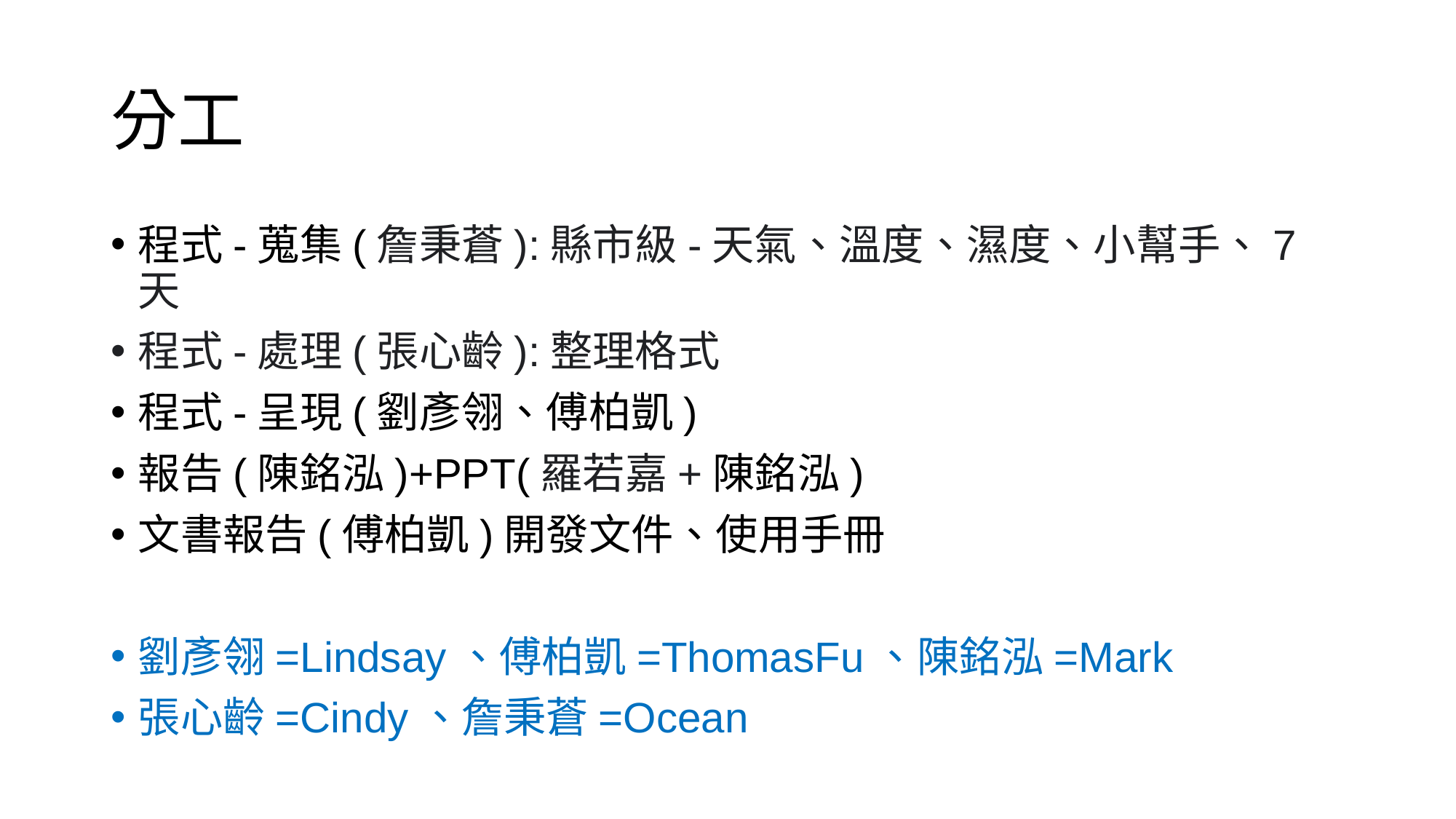

# 分工
程式-蒐集(詹秉蒼):縣市級-天氣、溫度、濕度、小幫手、7天
程式-處理(張心齡):整理格式
程式-呈現(劉彥翎、傅柏凱)
報告(陳銘泓)+PPT(羅若嘉+陳銘泓)
文書報告(傅柏凱)開發文件、使用手冊

劉彥翎=Lindsay、傅柏凱=ThomasFu、陳銘泓=Mark
張心齡=Cindy、詹秉蒼=Ocean